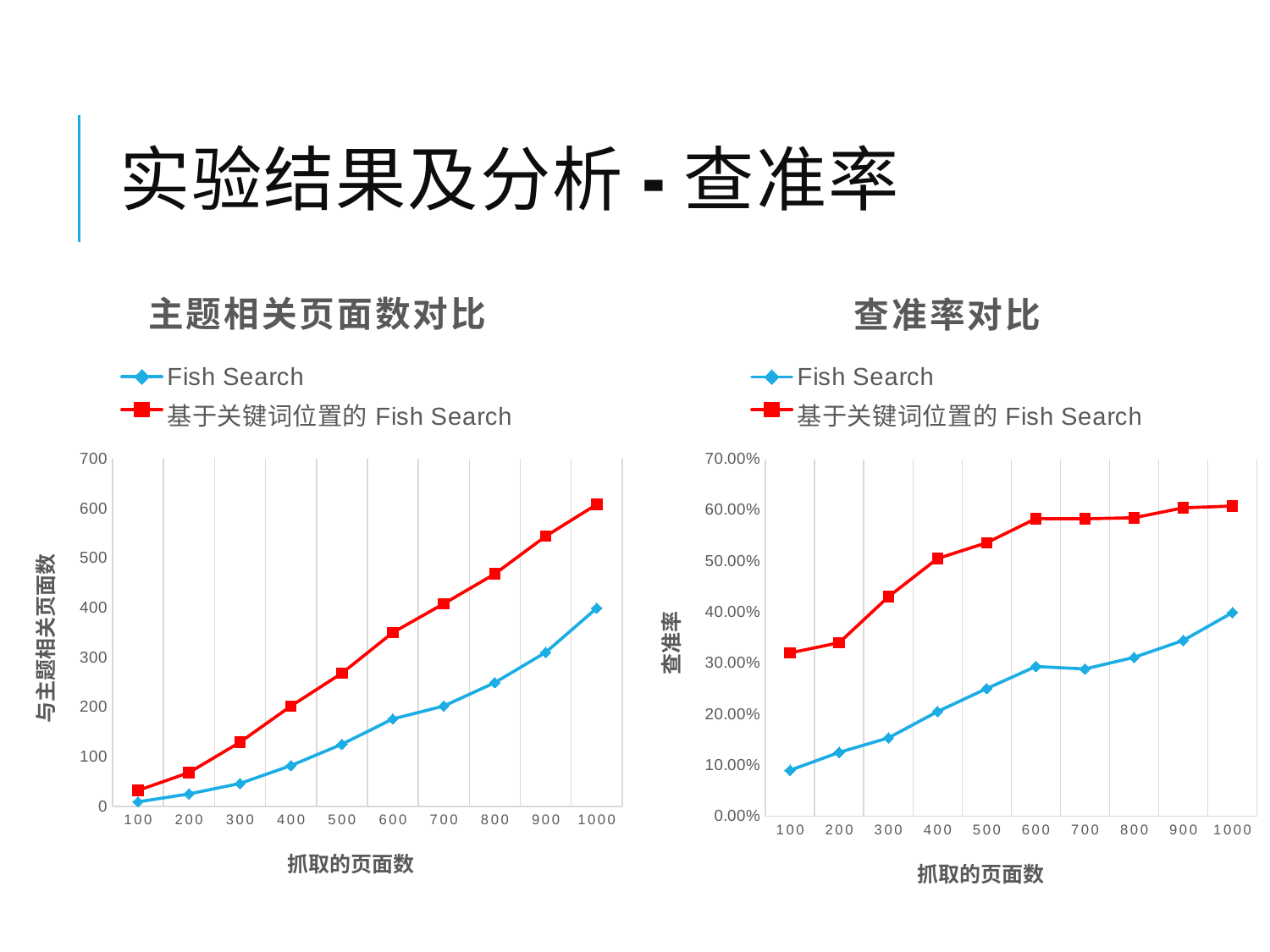

# 实验结果及分析-查准率

### Chart: 主题相关页面数对比

| Category | Fish Search | 基于关键词位置的Fish Search |
|---|---|---|
| 100 | 9.0 | 32.0 |
| 200 | 25.0 | 68.0 |
| 300 | 46.0 | 129.0 |
| 400 | 82.0 | 202.0 |
| 500 | 125.0 | 268.0 |
| 600 | 176.0 | 350.0 |
| 700 | 202.0 | 408.0 |
| 800 | 249.0 | 468.0 |
| 900 | 310.0 | 544.0 |
| 1000 | 399.0 | 608.0 |

### Chart: 查准率对比

| Category | Fish Search | 基于关键词位置的Fish Search |
|---|---|---|
| 100 | 0.09 | 0.32 |
| 200 | 0.125 | 0.34 |
| 300 | 0.15333333333333332 | 0.43 |
| 400 | 0.205 | 0.505 |
| 500 | 0.25 | 0.536 |
| 600 | 0.29333333333333333 | 0.5833333333333334 |
| 700 | 0.2885714285714286 | 0.5828571428571429 |
| 800 | 0.31125 | 0.585 |
| 900 | 0.34444444444444444 | 0.6044444444444445 |
| 1000 | 0.399 | 0.608 |